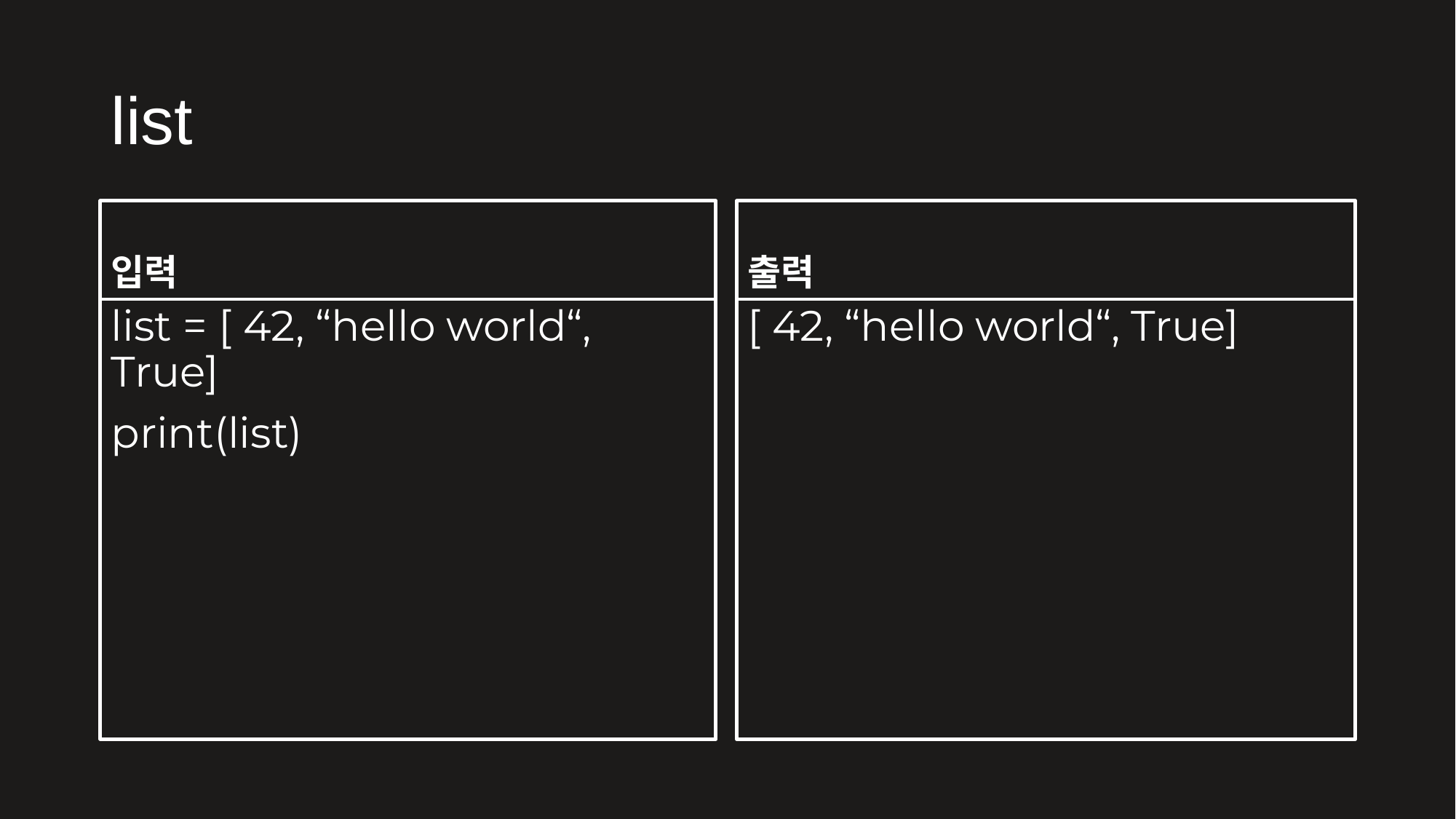

# list
입력
출력
list = [ 42, “hello world“, True]
print(list)
[ 42, “hello world“, True]